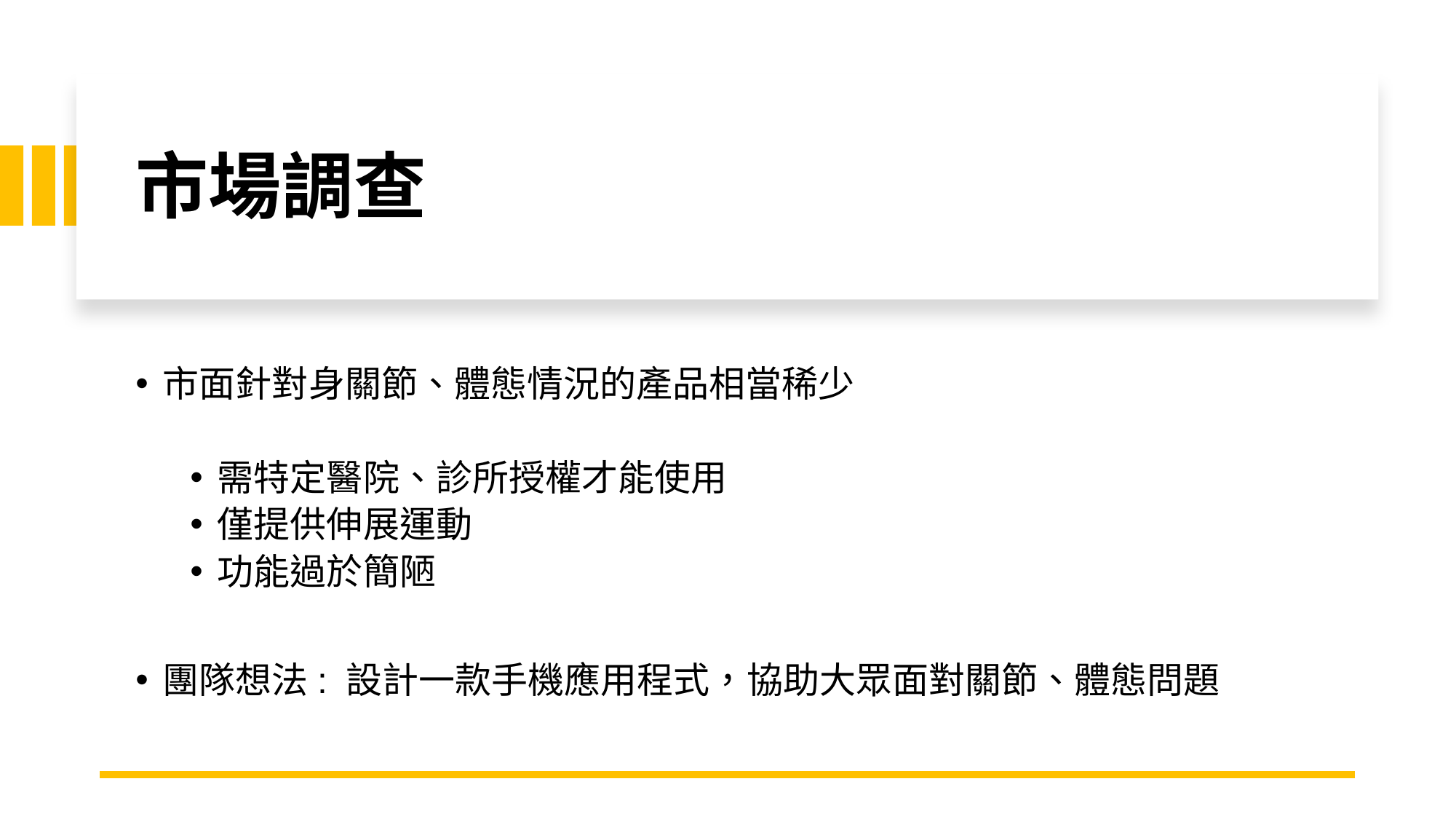

# 市場調查

市面針對身關節、體態情況的產品相當稀少

需特定醫院、診所授權才能使用
僅提供伸展運動
功能過於簡陋

團隊想法: 設計一款手機應用程式，協助大眾面對關節、體態問題